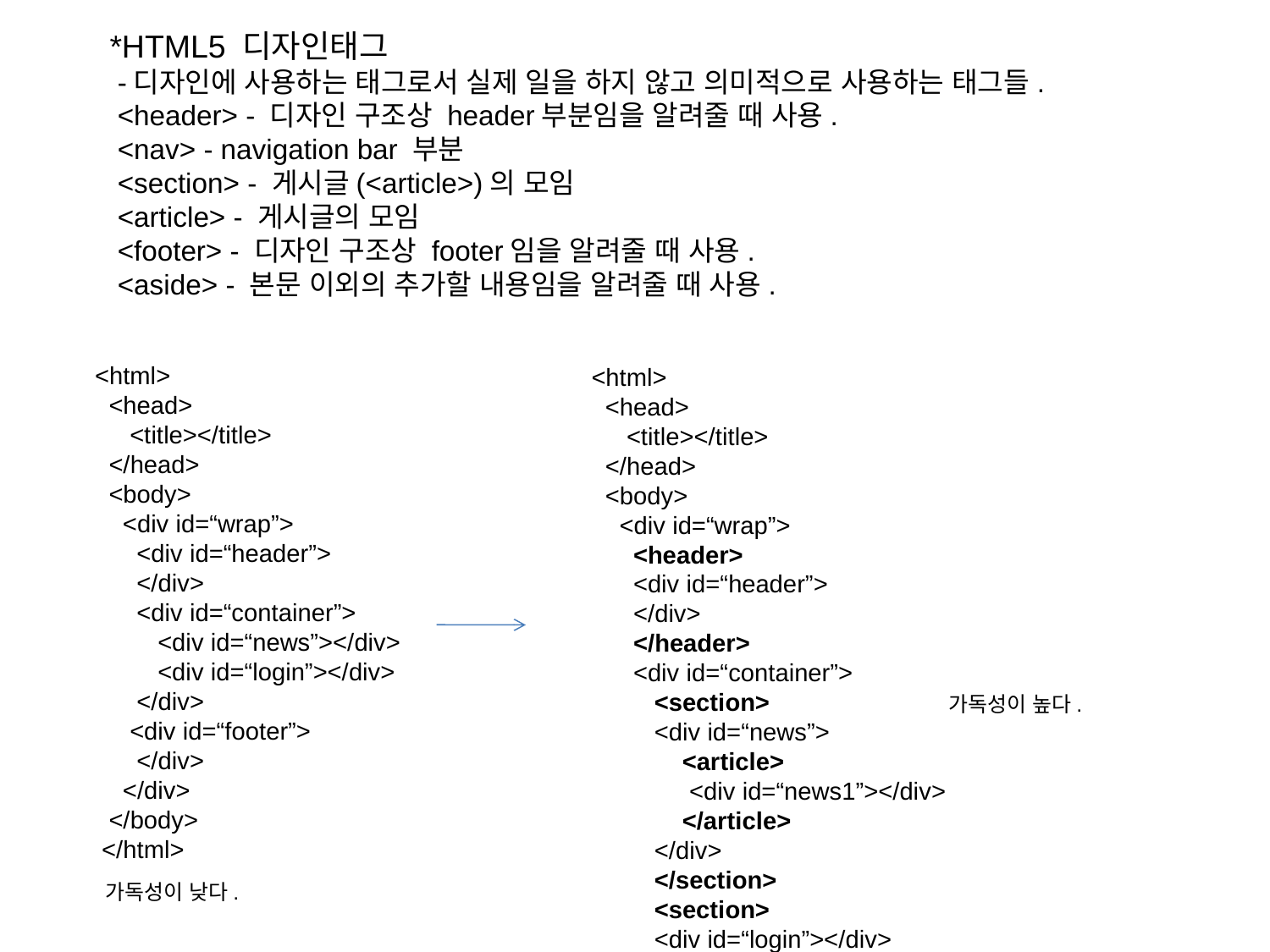

*HTML5 디자인태그
 -디자인에 사용하는 태그로서 실제 일을 하지 않고 의미적으로 사용하는 태그들.
 <header> - 디자인 구조상 header부분임을 알려줄 때 사용.
 <nav> - navigation bar 부분
 <section> - 게시글(<article>)의 모임
 <article> - 게시글의 모임
 <footer> - 디자인 구조상 footer임을 알려줄 때 사용.
 <aside> - 본문 이외의 추가할 내용임을 알려줄 때 사용.
<html>
  <head>
     <title></title>
  </head>
  <body>
    <div id=“wrap”>
      <div id=“header”>
      </div>
      <div id=“container”>
         <div id=“news”></div>
         <div id=“login”></div>
      </div>
     <div id=“footer”>
      </div>
    </div>
  </body>
 </html>
<html>
  <head>
     <title></title>
  </head>
  <body>
    <div id=“wrap”>
      <header>
      <div id=“header”>
      </div>
      </header>
      <div id=“container”>
         <section>
         <div id=“news”>
             <article>
              <div id=“news1”></div>
             </article>
         </div>
         </section>
         <section>
         <div id=“login”></div>
         </section>
      </div>
     <footer>
      <div id=“footer”>
      </div>
      </footer>
    </div>
  </body>
 </html>
가독성이 높다.
가독성이 낮다.